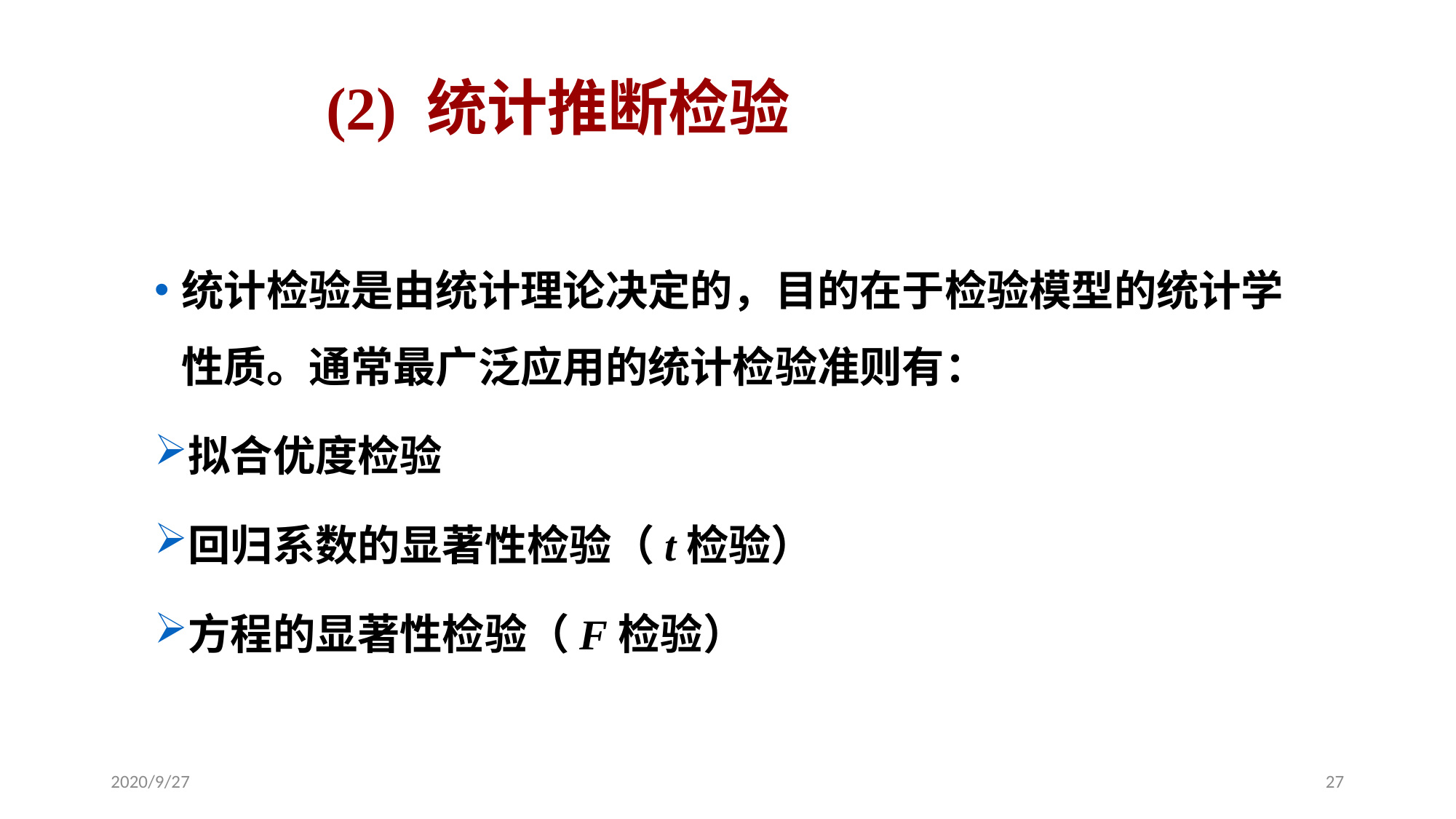

# (2) 统计推断检验
统计检验是由统计理论决定的，目的在于检验模型的统计学性质。通常最广泛应用的统计检验准则有：
拟合优度检验
回归系数的显著性检验（t检验）
方程的显著性检验（F检验）
2020/9/27
27